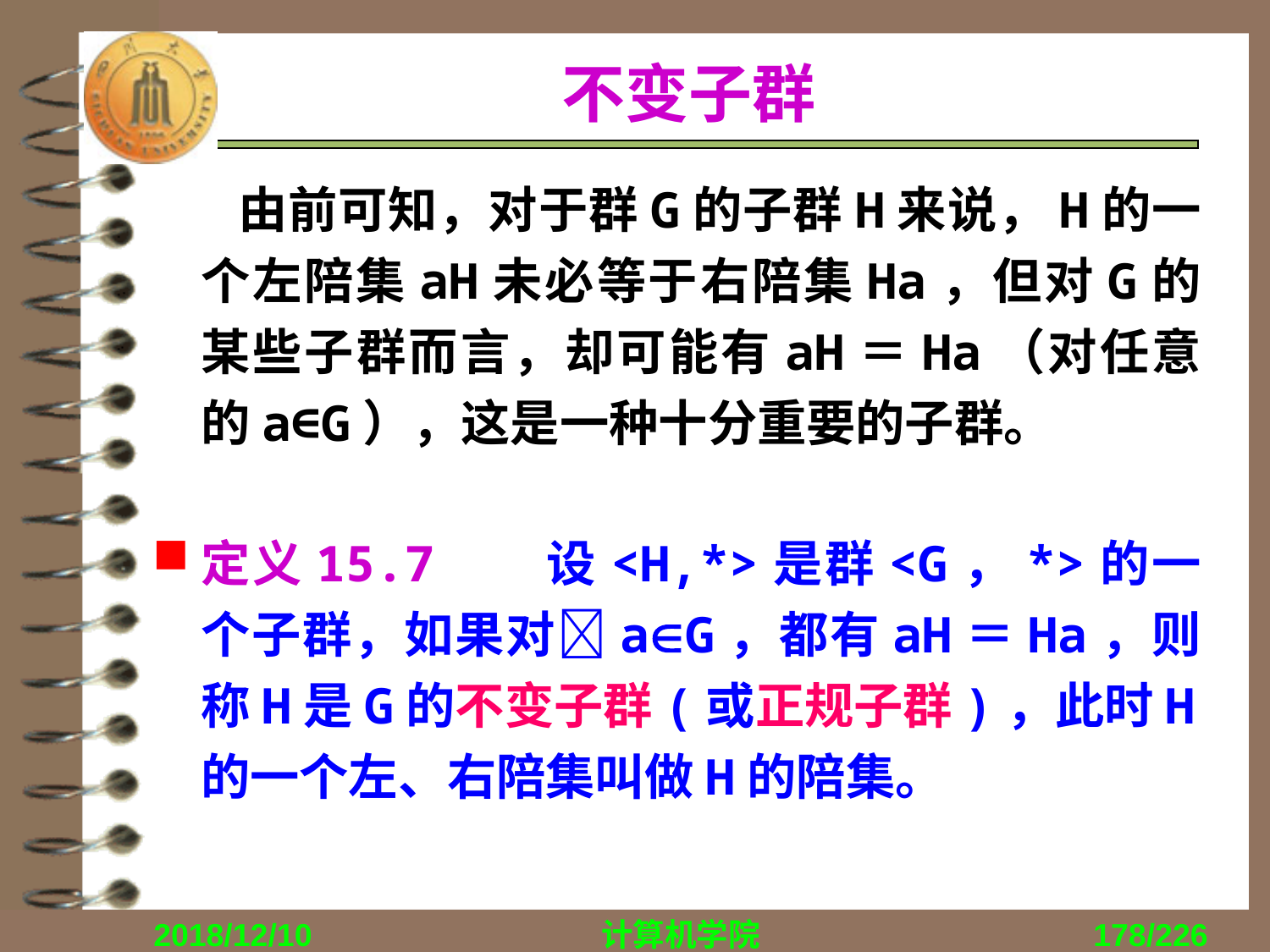

# 不变子群
      由前可知，对于群G的子群H来说，H的一个左陪集aH未必等于右陪集Ha，但对G的某些子群而言，却可能有aH＝Ha（对任意的a∈G），这是一种十分重要的子群。

定义15.7   设<H,*>是群<G，*>的一个子群，如果对∀a∈G，都有aH＝Ha，则称H是G的不变子群(或正规子群)，此时H的一个左、右陪集叫做H的陪集。

2018/12/10
计算机学院
178/226